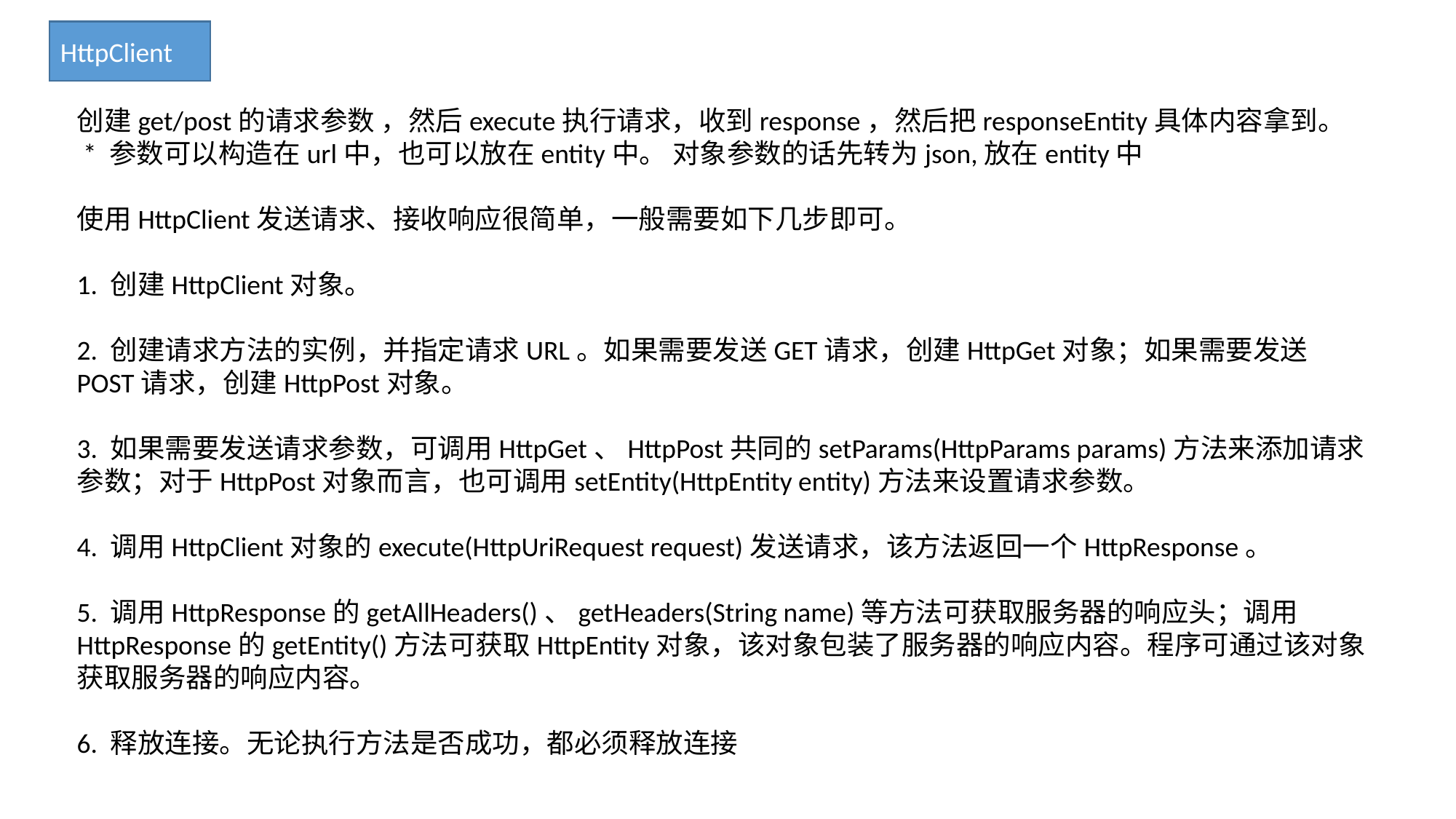

HttpClient
创建get/post的请求参数 ，然后execute执行请求，收到response，然后把responseEntity具体内容拿到。
 * 参数可以构造在url中，也可以放在entity中。 对象参数的话先转为json,放在entity中

使用HttpClient发送请求、接收响应很简单，一般需要如下几步即可。

1. 创建HttpClient对象。

2. 创建请求方法的实例，并指定请求URL。如果需要发送GET请求，创建HttpGet对象；如果需要发送POST请求，创建HttpPost对象。

3. 如果需要发送请求参数，可调用HttpGet、HttpPost共同的setParams(HttpParams params)方法来添加请求参数；对于HttpPost对象而言，也可调用setEntity(HttpEntity entity)方法来设置请求参数。

4. 调用HttpClient对象的execute(HttpUriRequest request)发送请求，该方法返回一个HttpResponse。

5. 调用HttpResponse的getAllHeaders()、getHeaders(String name)等方法可获取服务器的响应头；调用HttpResponse的getEntity()方法可获取HttpEntity对象，该对象包装了服务器的响应内容。程序可通过该对象获取服务器的响应内容。

6. 释放连接。无论执行方法是否成功，都必须释放连接